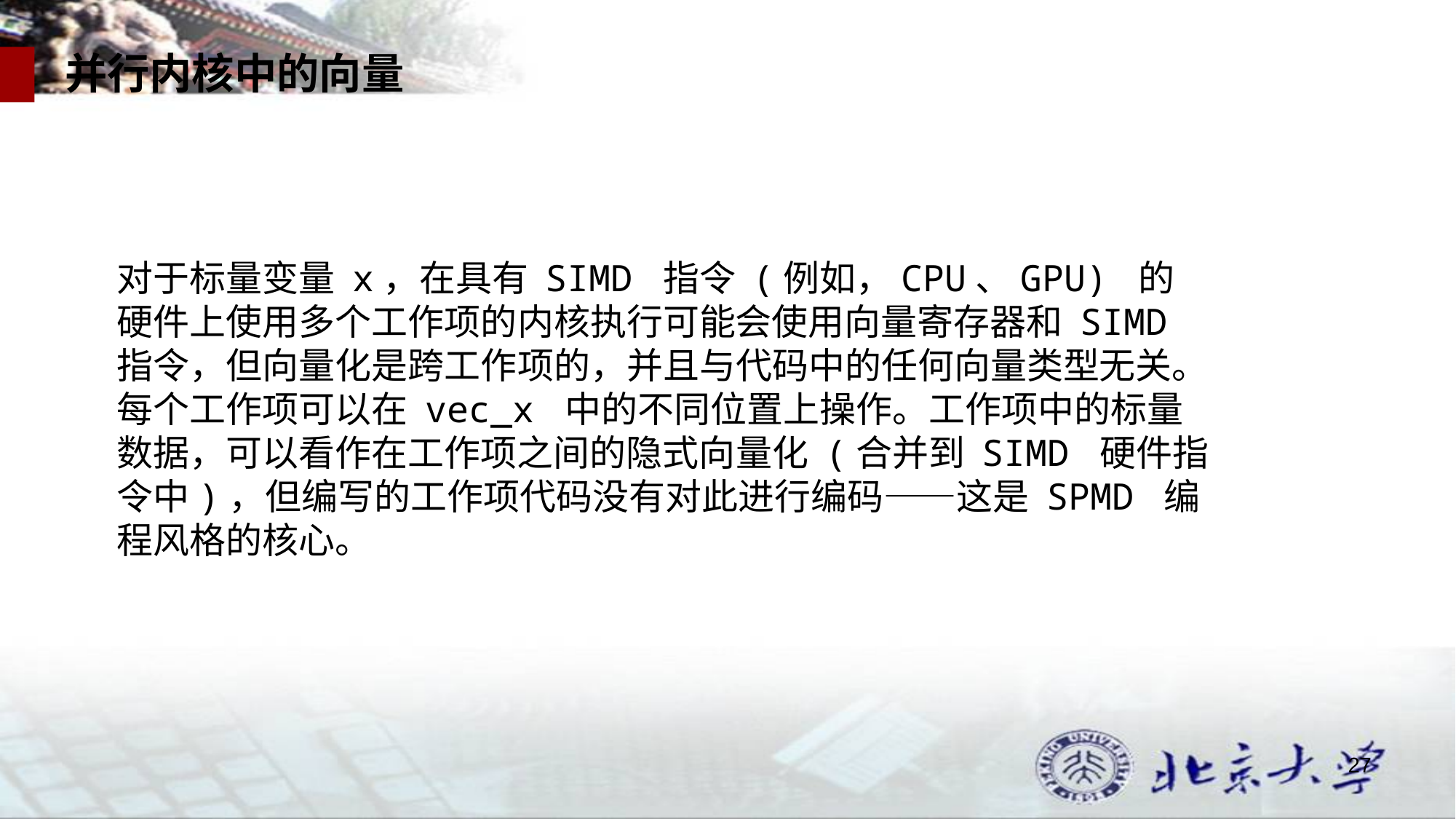

并行内核中的向量

对于标量变量 x，在具有 SIMD 指令 (例如，CPU、GPU) 的硬件上使用多个工作项的内核执行可能会使用向量寄存器和 SIMD 指令，但向量化是跨工作项的，并且与代码中的任何向量类型无关。每个工作项可以在 vec_x 中的不同位置上操作。工作项中的标量数据，可以看作在工作项之间的隐式向量化 (合并到 SIMD 硬件指令中)，但编写的工作项代码没有对此进行编码——这是 SPMD 编程风格的核心。
27